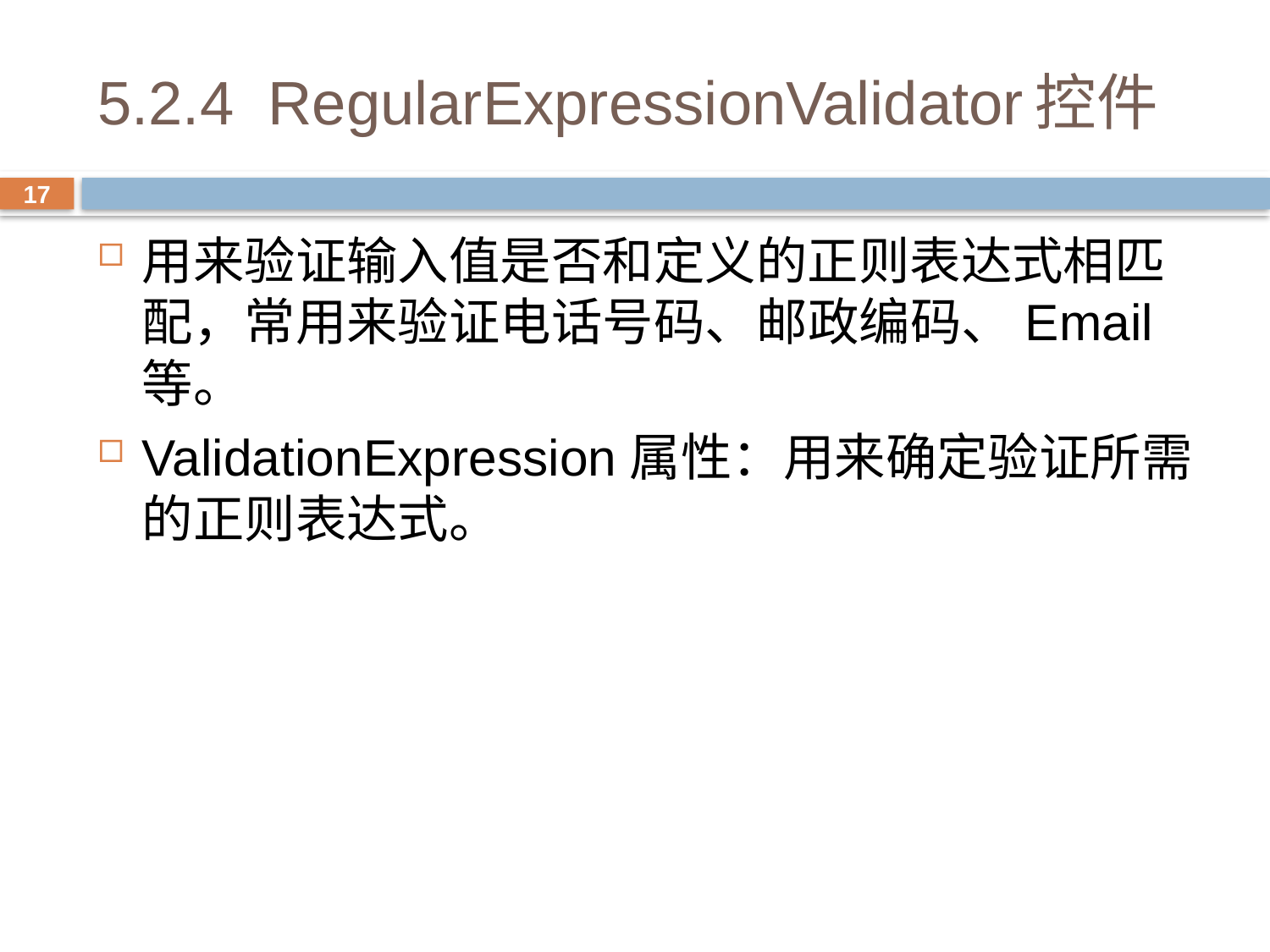

# 5.2.4  RegularExpressionValidator控件
17
用来验证输入值是否和定义的正则表达式相匹配，常用来验证电话号码、邮政编码、Email等。
ValidationExpression属性：用来确定验证所需的正则表达式。